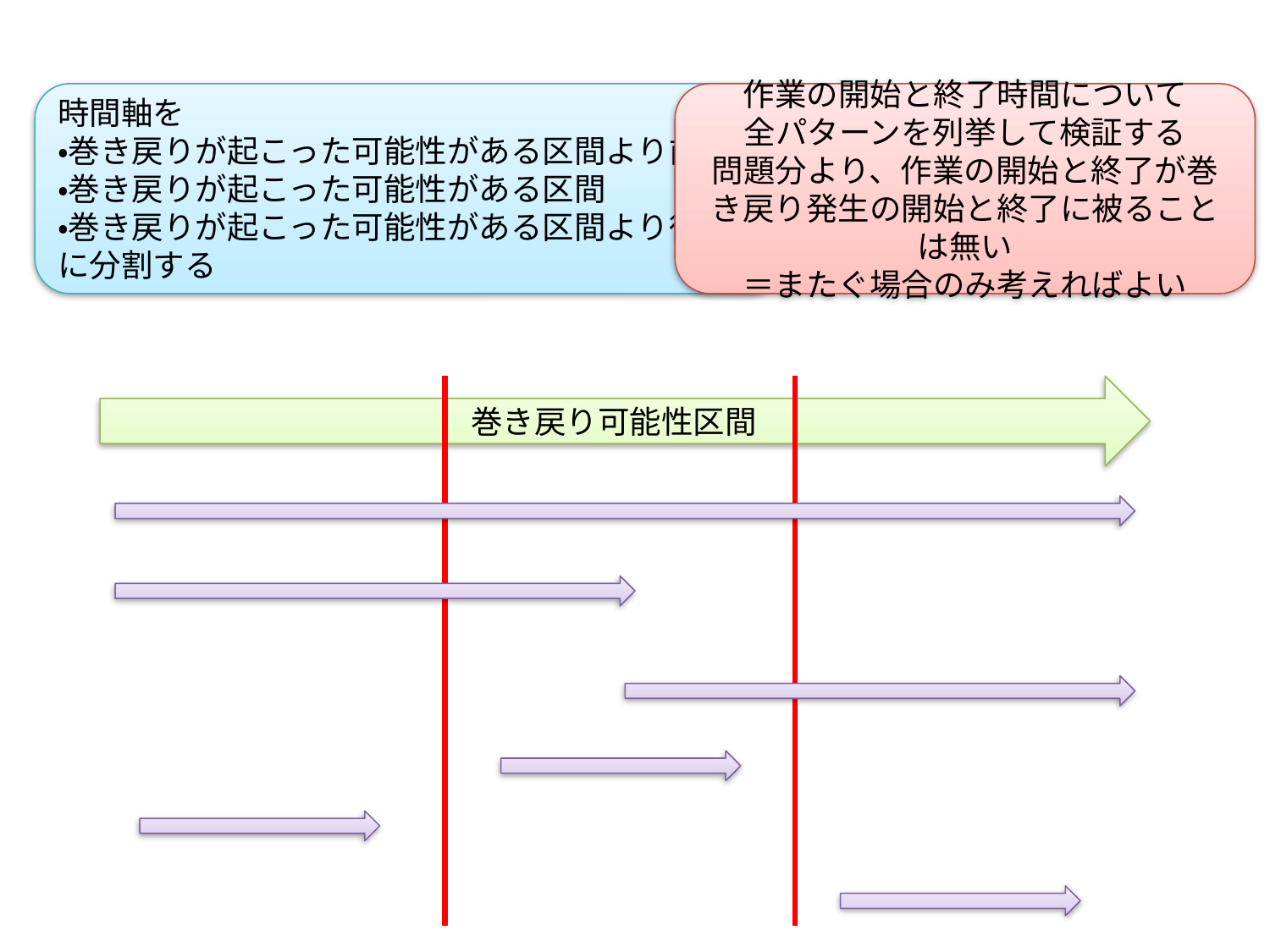

時間軸を
・巻き戻りが起こった可能性がある区間より前
・巻き戻りが起こった可能性がある区間
・巻き戻りが起こった可能性がある区間より後
に分割する
作業の開始と終了時間について
全パターンを列挙して検証する
問題分より、作業の開始と終了が巻き戻り発生の開始と終了に被ることは無い
＝またぐ場合のみ考えればよい
巻き戻り可能性区間